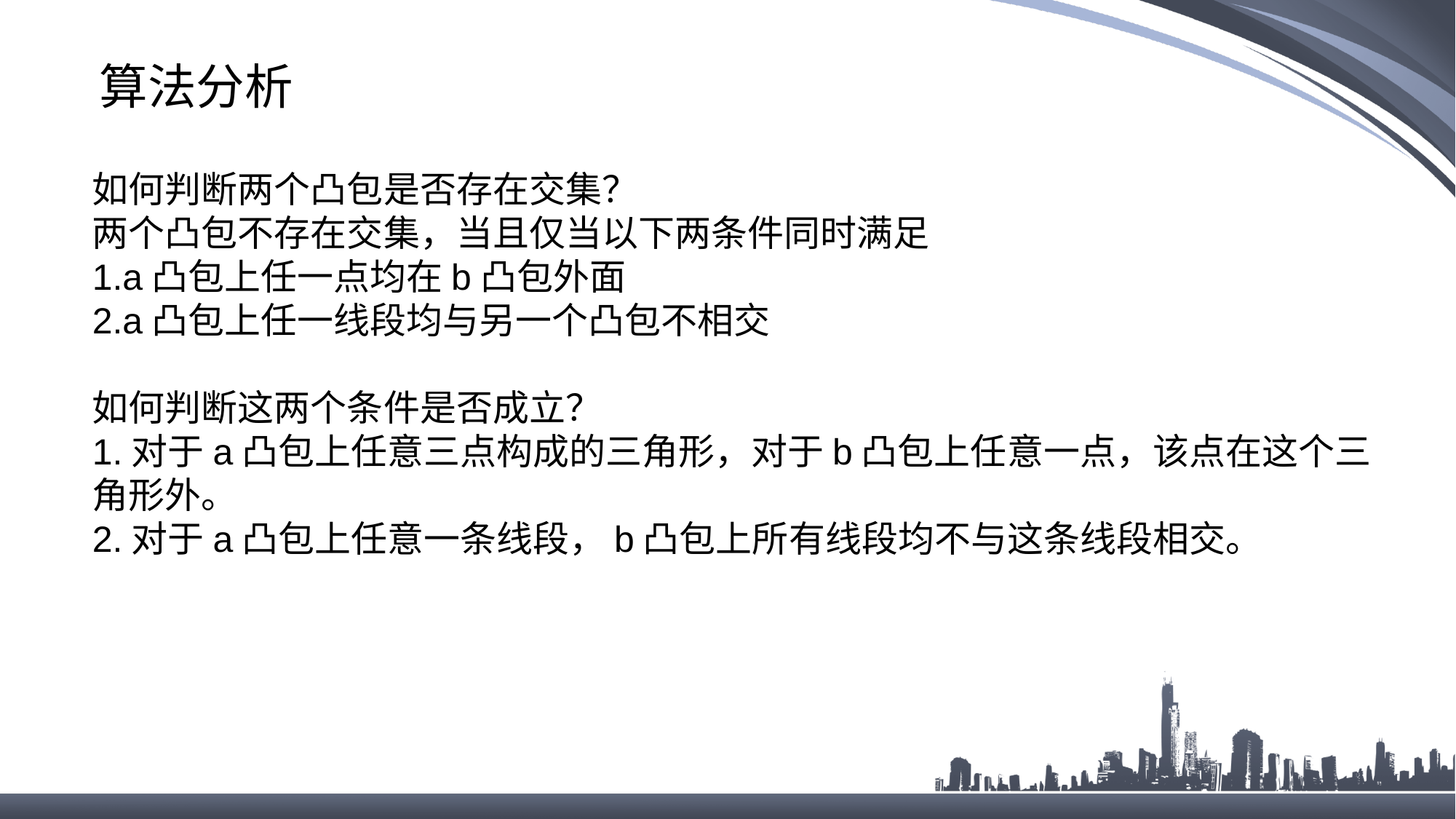

算法分析
如何判断两个凸包是否存在交集？
两个凸包不存在交集，当且仅当以下两条件同时满足
1.a凸包上任一点均在b凸包外面
2.a凸包上任一线段均与另一个凸包不相交

如何判断这两个条件是否成立？
1.对于a凸包上任意三点构成的三角形，对于b凸包上任意一点，该点在这个三角形外。
2.对于a凸包上任意一条线段，b凸包上所有线段均不与这条线段相交。